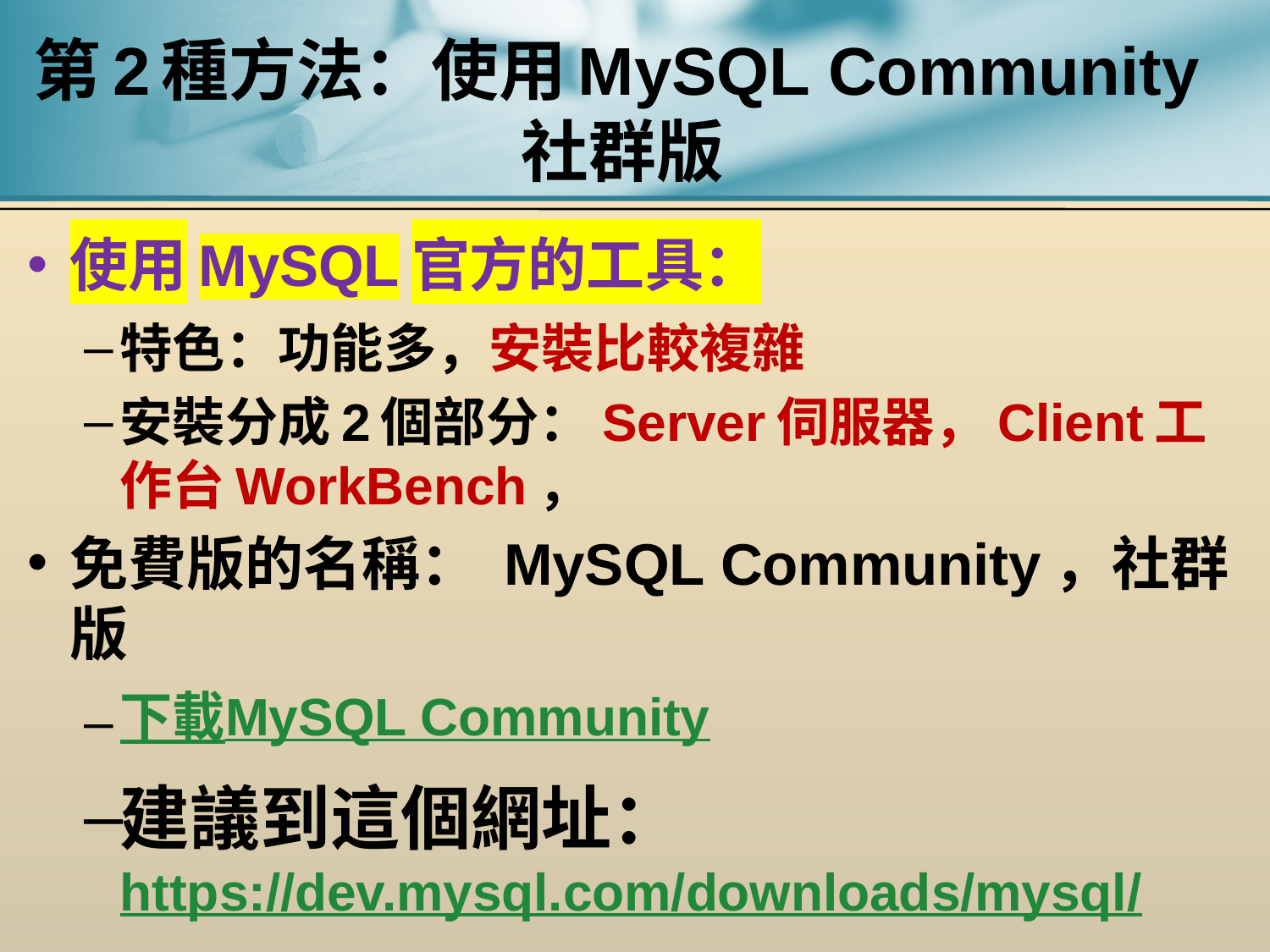

# 第2種方法：使用MySQL Community社群版
使用MySQL官方的工具：
特色：功能多，安裝比較複雜
安裝分成2個部分：Server伺服器，Client工作台WorkBench，
免費版的名稱： MySQL Community，社群版
下載MySQL Community
建議到這個網址：https://dev.mysql.com/downloads/mysql/